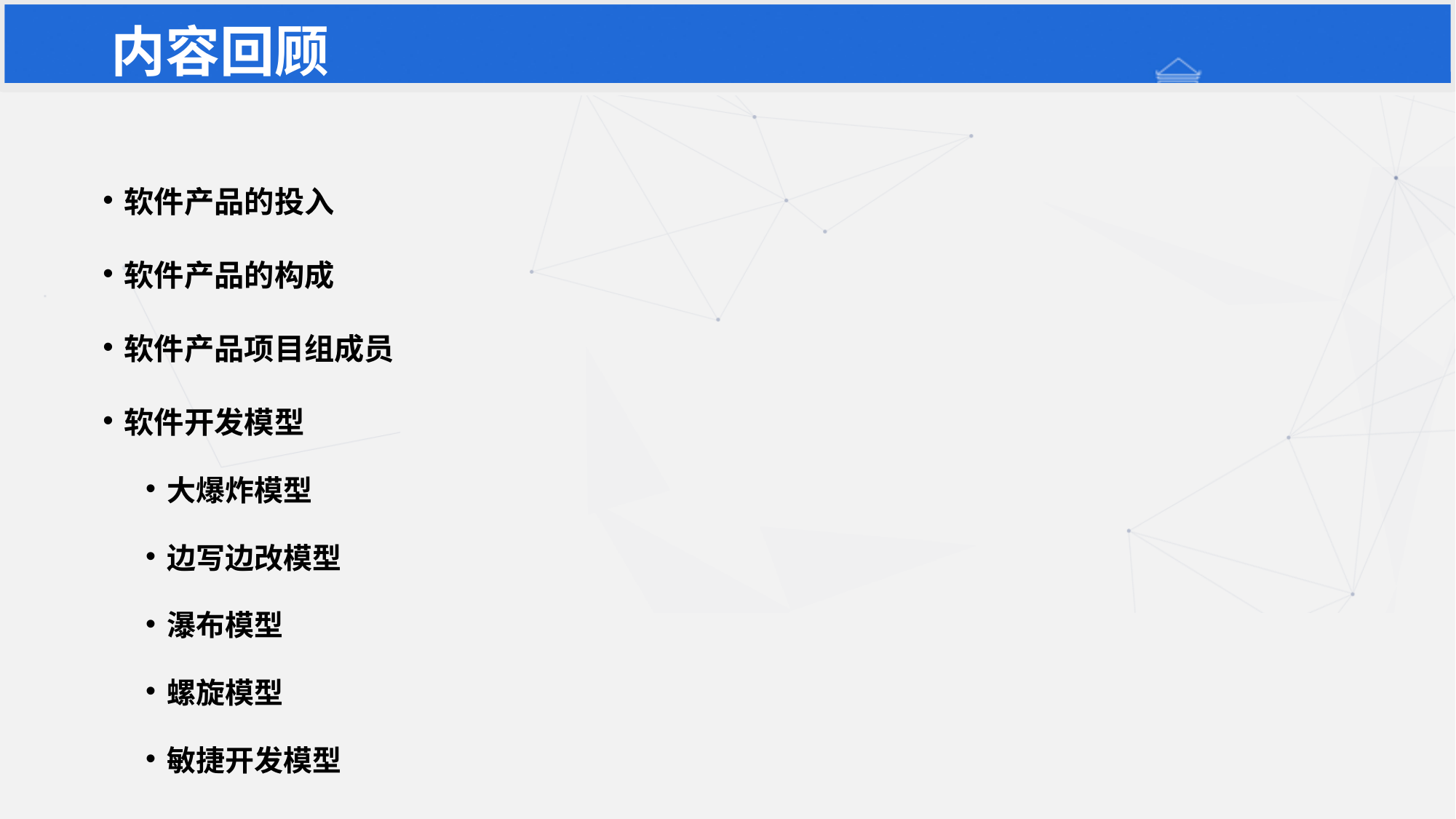

# 内容回顾
软件产品的投入
软件产品的构成
软件产品项目组成员
软件开发模型
大爆炸模型
边写边改模型
瀑布模型
螺旋模型
敏捷开发模型